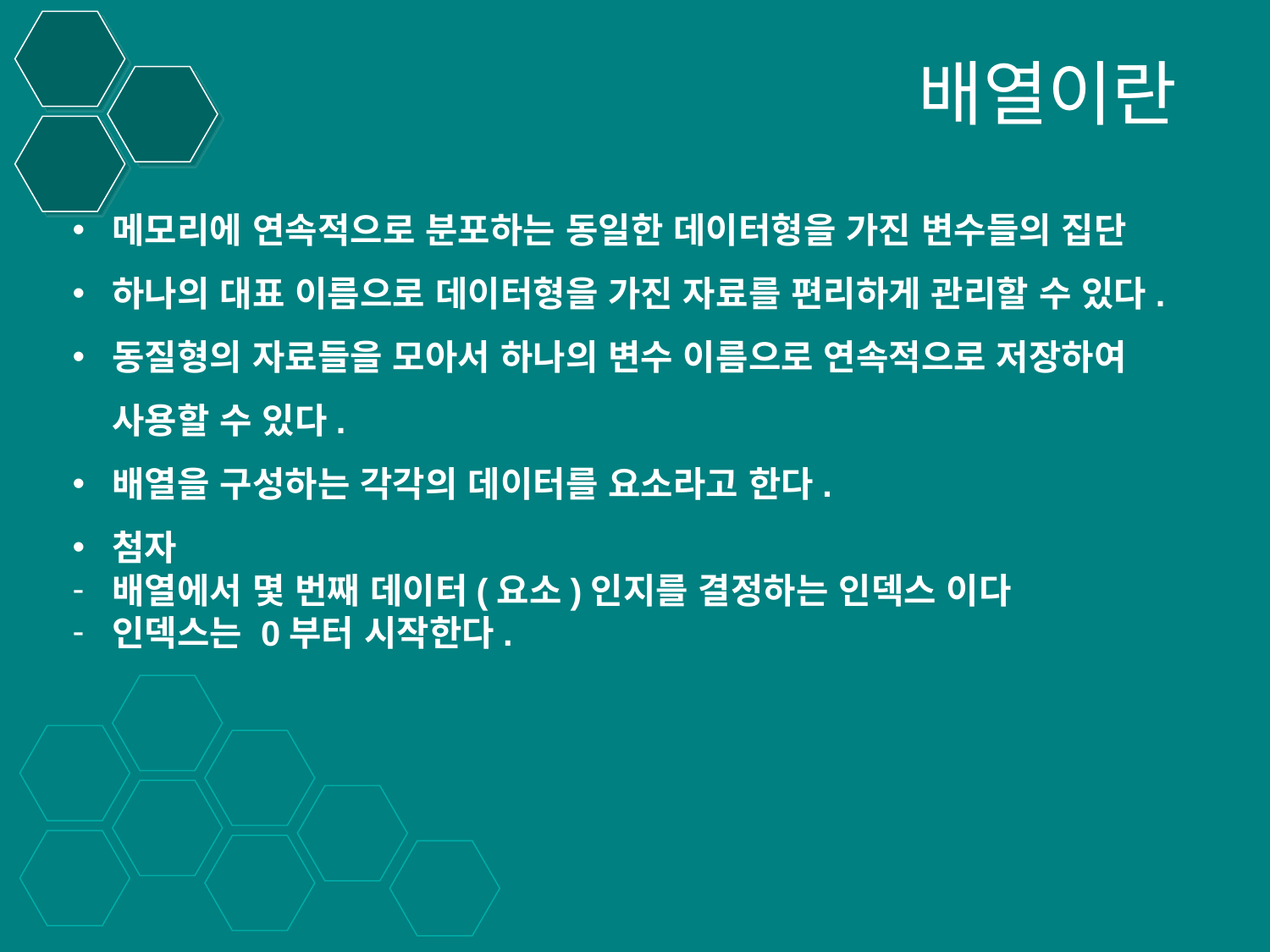

# 배열이란
메모리에 연속적으로 분포하는 동일한 데이터형을 가진 변수들의 집단
하나의 대표 이름으로 데이터형을 가진 자료를 편리하게 관리할 수 있다.
동질형의 자료들을 모아서 하나의 변수 이름으로 연속적으로 저장하여 사용할 수 있다.
배열을 구성하는 각각의 데이터를 요소라고 한다.
첨자
배열에서 몇 번째 데이터(요소)인지를 결정하는 인덱스 이다
인덱스는 0부터 시작한다.